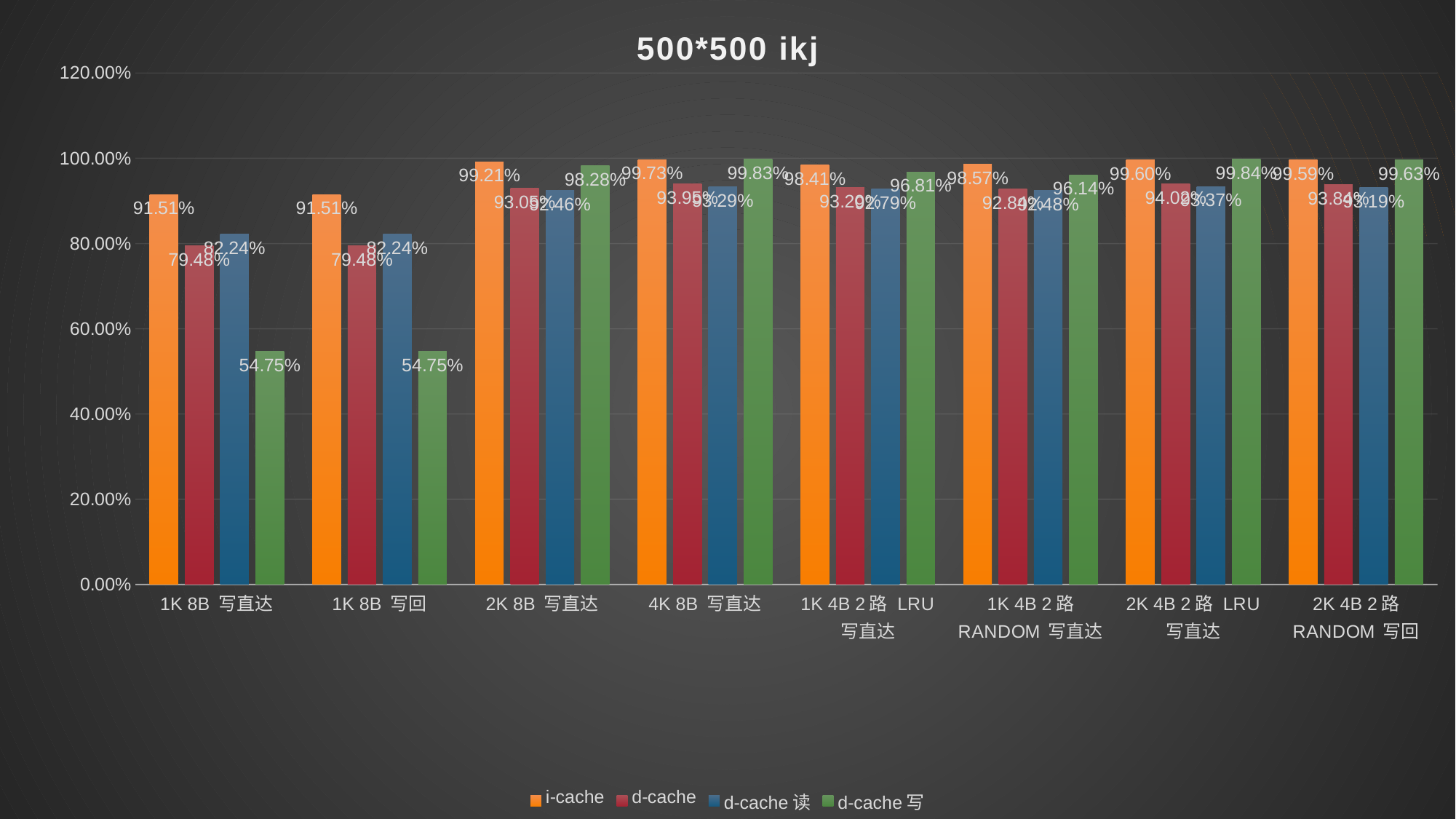

### Chart: 500*500 ikj

| Category | i-cache | d-cache | d-cache读 | d-cache写 |
|---|---|---|---|---|
| 1K 8B 写直达 | 0.915113 | 0.79476 | 0.822414 | 0.547517 |
| 1K 8B 写回 | 0.915113 | 0.79476 | 0.822414 | 0.547517 |
| 2K 8B 写直达 | 0.992051 | 0.930461 | 0.924602 | 0.982844 |
| 4K 8B 写直达 | 0.997292 | 0.939519 | 0.932949 | 0.998263 |
| 1K 4B 2路 LRU 写直达 | 0.984106 | 0.931984 | 0.927939 | 0.968148 |
| 1K 4B 2路 RANDOM 写直达 | 0.985652 | 0.928446 | 0.924761 | 0.961396 |
| 2K 4B 2路 LRU 写直达 | 0.99597 | 0.9402 | 0.933689 | 0.998418 |
| 2K 4B 2路 RANDOM 写回 | 0.995905 | 0.938392 | 0.931912 | 0.99633 |